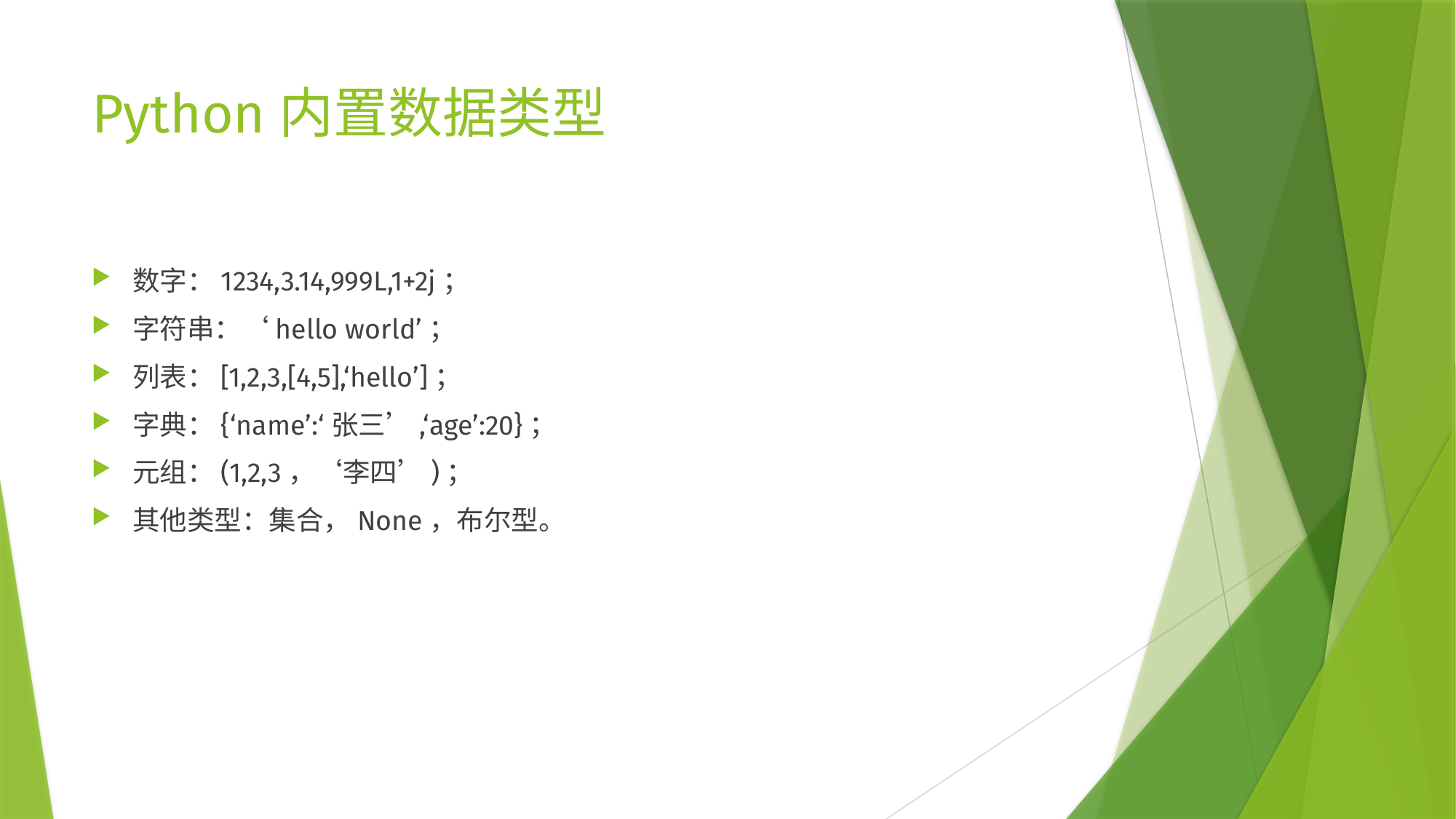

# Python内置数据类型
数字：1234,3.14,999L,1+2j；
字符串：‘hello world’；
列表：[1,2,3,[4,5],‘hello’]；
字典：{‘name’:‘张三’,‘age’:20}；
元组：(1,2,3，‘李四’)；
其他类型：集合，None，布尔型。